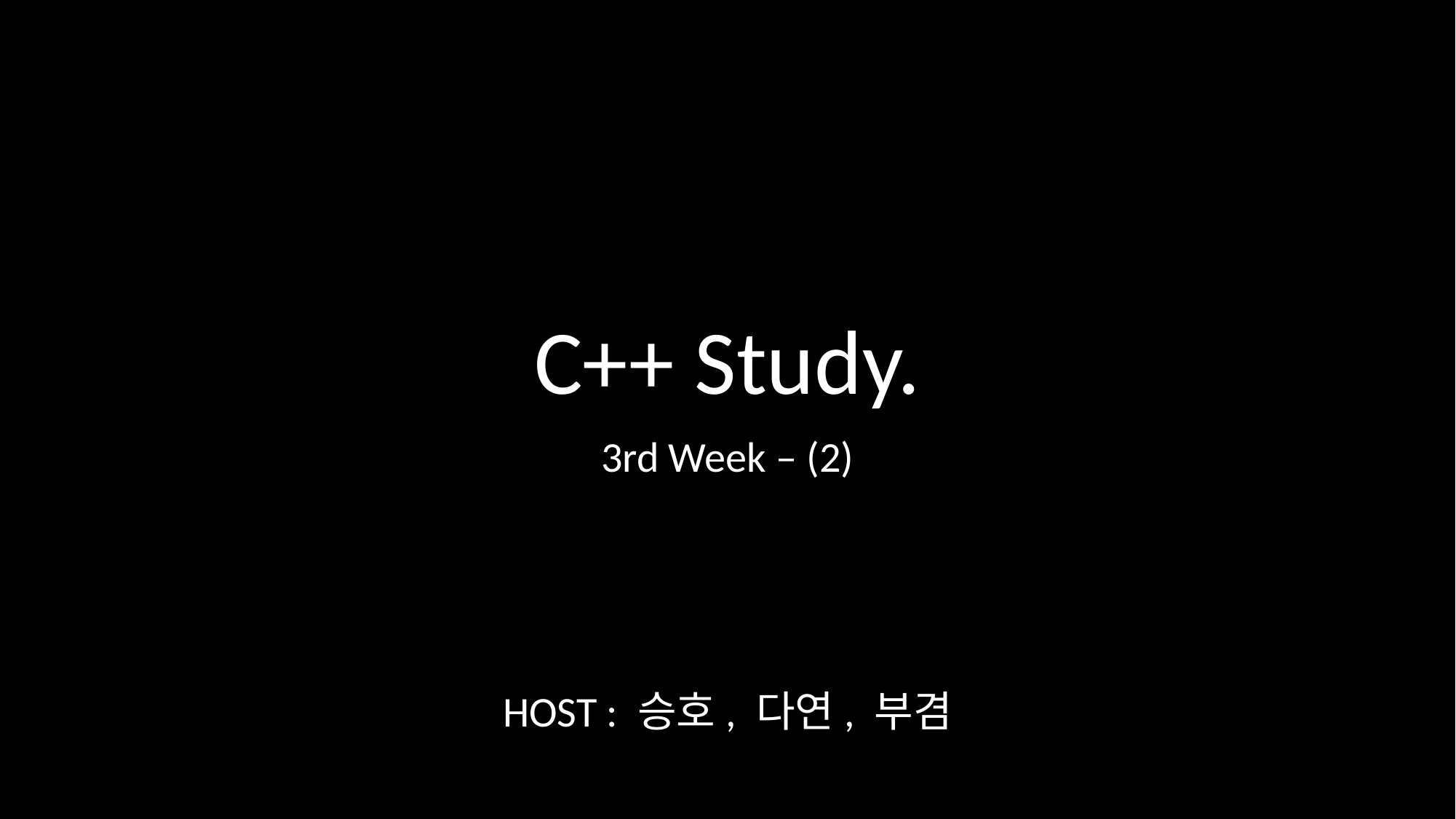

# C++ Study.
3rd Week – (2)
HOST : 승호, 다연, 부겸